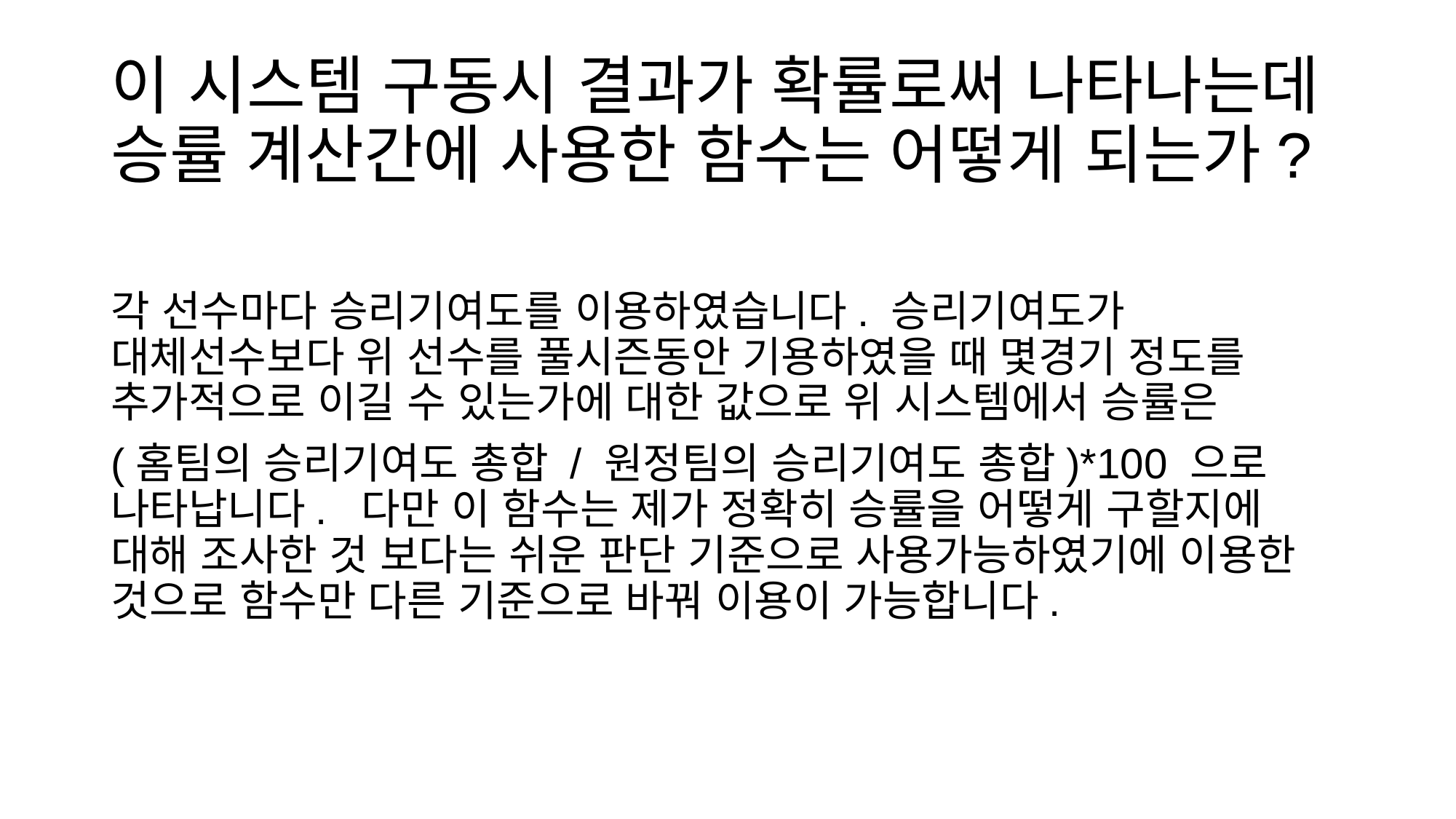

# 이 시스템 구동시 결과가 확률로써 나타나는데 승률 계산간에 사용한 함수는 어떻게 되는가?

각 선수마다 승리기여도를 이용하였습니다. 승리기여도가 대체선수보다 위 선수를 풀시즌동안 기용하였을 때 몇경기 정도를 추가적으로 이길 수 있는가에 대한 값으로 위 시스템에서 승률은
(홈팀의 승리기여도 총합 / 원정팀의 승리기여도 총합)*100 으로 나타납니다.  다만 이 함수는 제가 정확히 승률을 어떻게 구할지에 대해 조사한 것 보다는 쉬운 판단 기준으로 사용가능하였기에 이용한 것으로 함수만 다른 기준으로 바꿔 이용이 가능합니다.